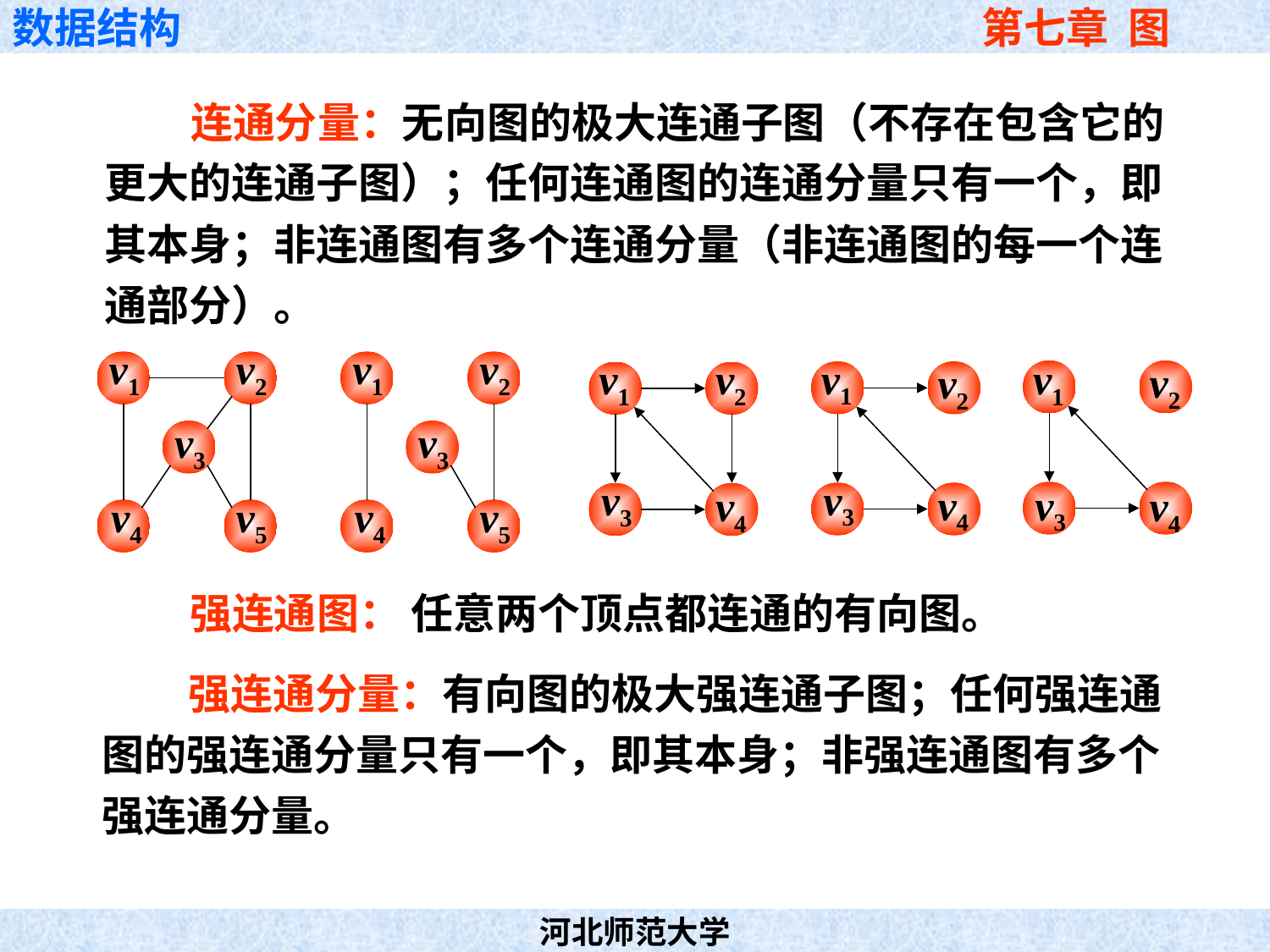

连通分量：无向图的极大连通子图（不存在包含它的
更大的连通子图）；任何连通图的连通分量只有一个，即
其本身；非连通图有多个连通分量（非连通图的每一个连
通部分）。
v1
v2

v3

v4
v5

v1
v2

v3

v4
v5

v1
v2

v3
v4

v1
v2

v3
v4

v1
v2

v3
v4

        强连通图： 任意两个顶点都连通的有向图。
        强连通分量：有向图的极大强连通子图；任何强连通
图的强连通分量只有一个，即其本身；非强连通图有多个
强连通分量。